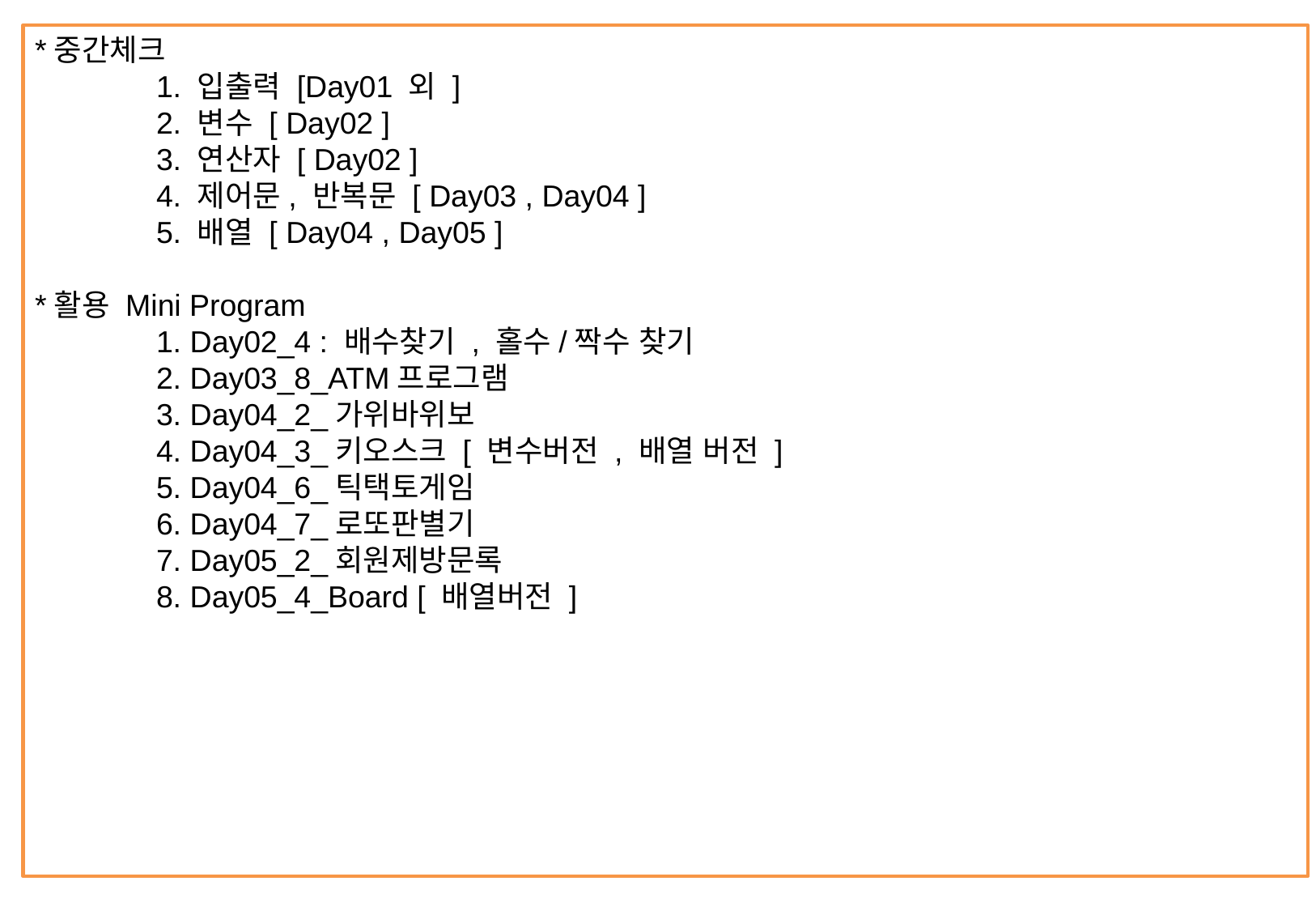

*중간체크
	1. 입출력 [Day01 외 ]
	2. 변수 [ Day02 ]
	3. 연산자 [ Day02 ]
	4. 제어문, 반복문 [ Day03 , Day04 ]
	5. 배열 [ Day04 , Day05 ]
*활용 Mini Program
	1. Day02_4 : 배수찾기 , 홀수/짝수 찾기
	2. Day03_8_ATM프로그램
	3. Day04_2_가위바위보
	4. Day04_3_키오스크 [ 변수버전 , 배열 버전 ]
	5. Day04_6_틱택토게임
	6. Day04_7_로또판별기
	7. Day05_2_회원제방문록
	8. Day05_4_Board [ 배열버전 ]